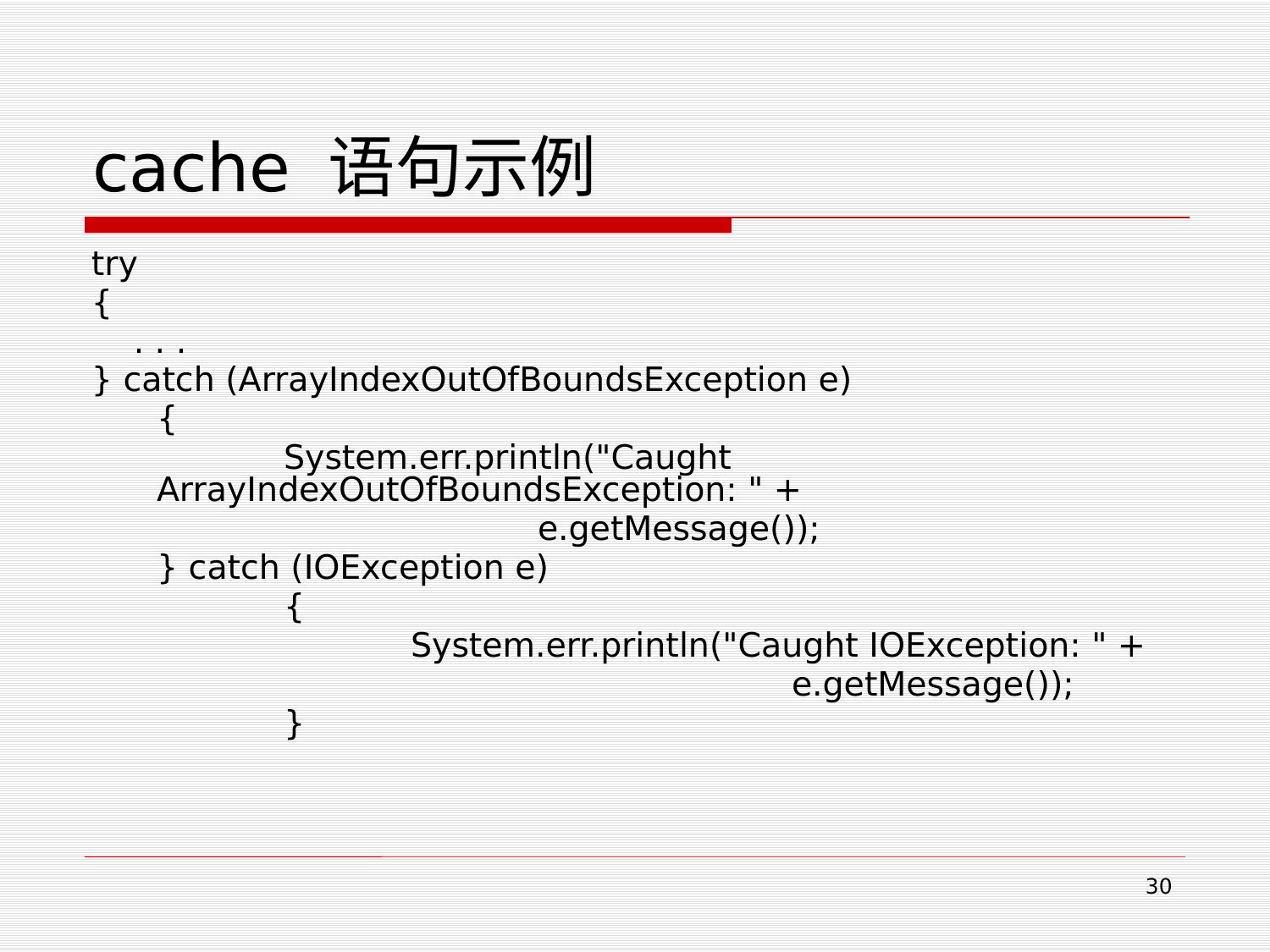

# cache 语句示例
try
{
    . . .
} catch (ArrayIndexOutOfBoundsException e)
	{
    		System.err.println("Caught 	ArrayIndexOutOfBoundsException: " +
		        		e.getMessage());
	} catch (IOException e)
		{
    			System.err.println("Caught IOException: " +
		        				e.getMessage());
		}

30